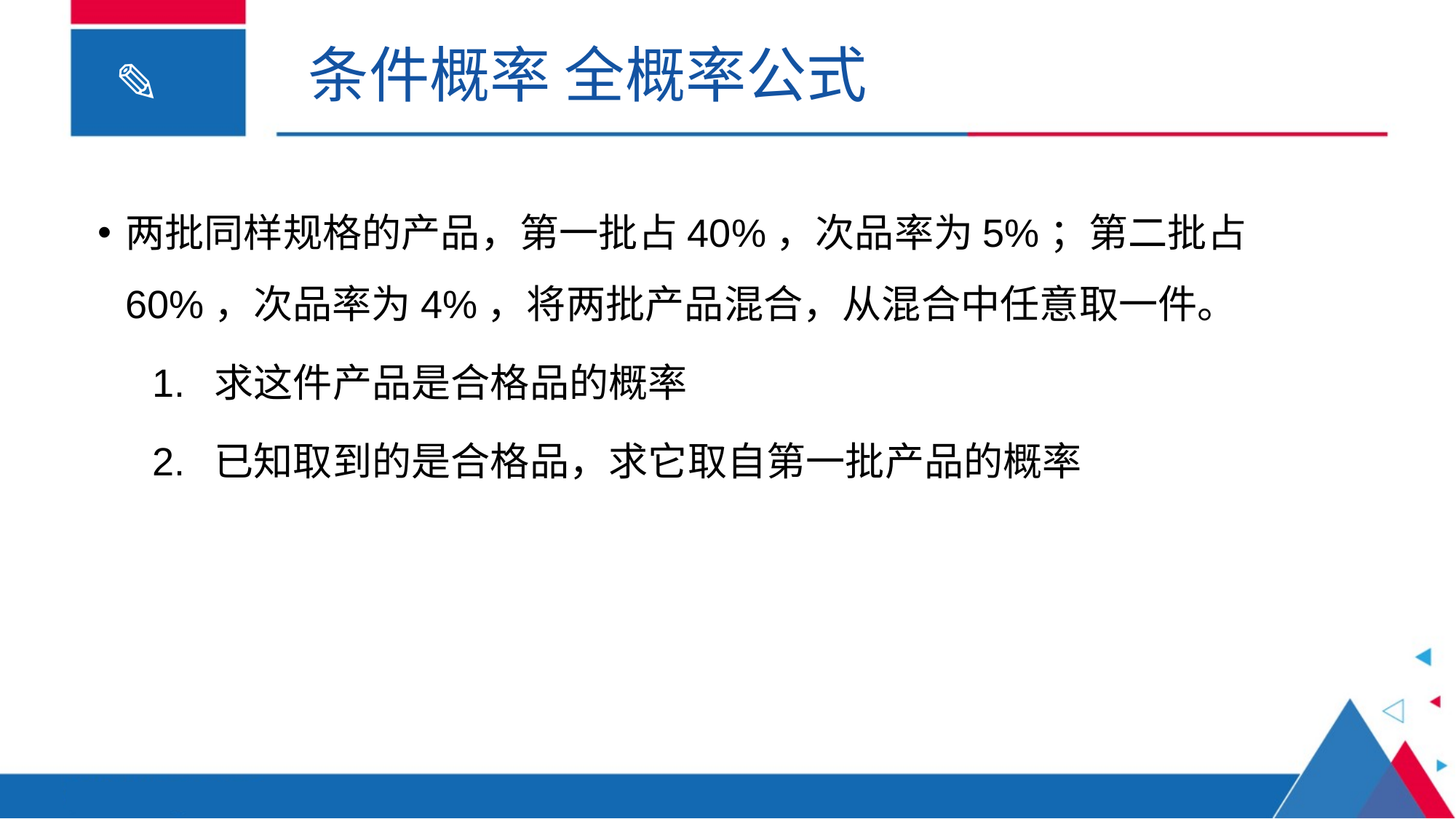

条件概率 全概率公式
两批同样规格的产品，第一批占40%，次品率为5%；第二批占60%，次品率为4%，将两批产品混合，从混合中任意取一件。
求这件产品是合格品的概率
已知取到的是合格品，求它取自第一批产品的概率